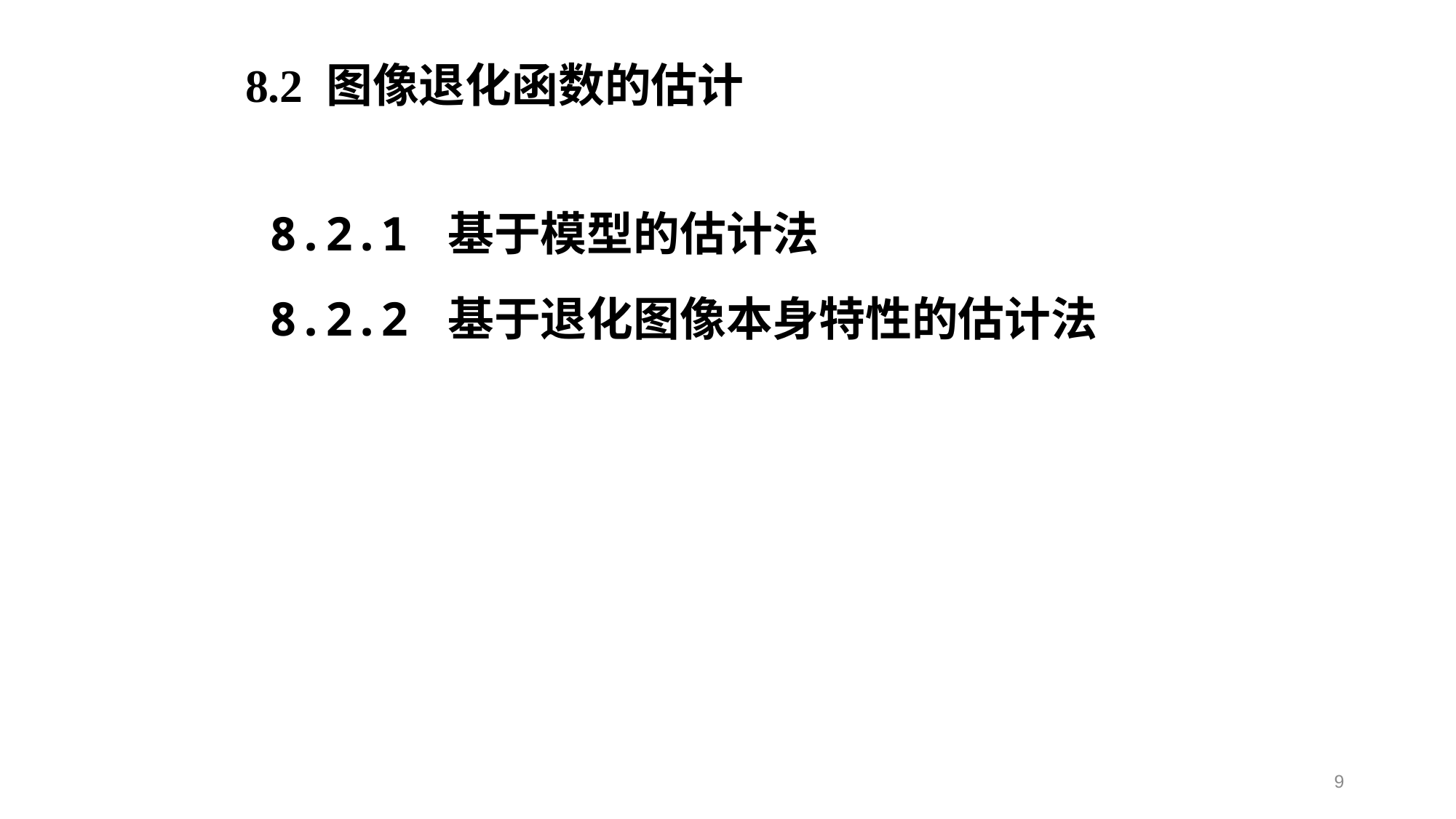

8.2 图像退化函数的估计
8.2.1 基于模型的估计法
8.2.2 基于退化图像本身特性的估计法
9